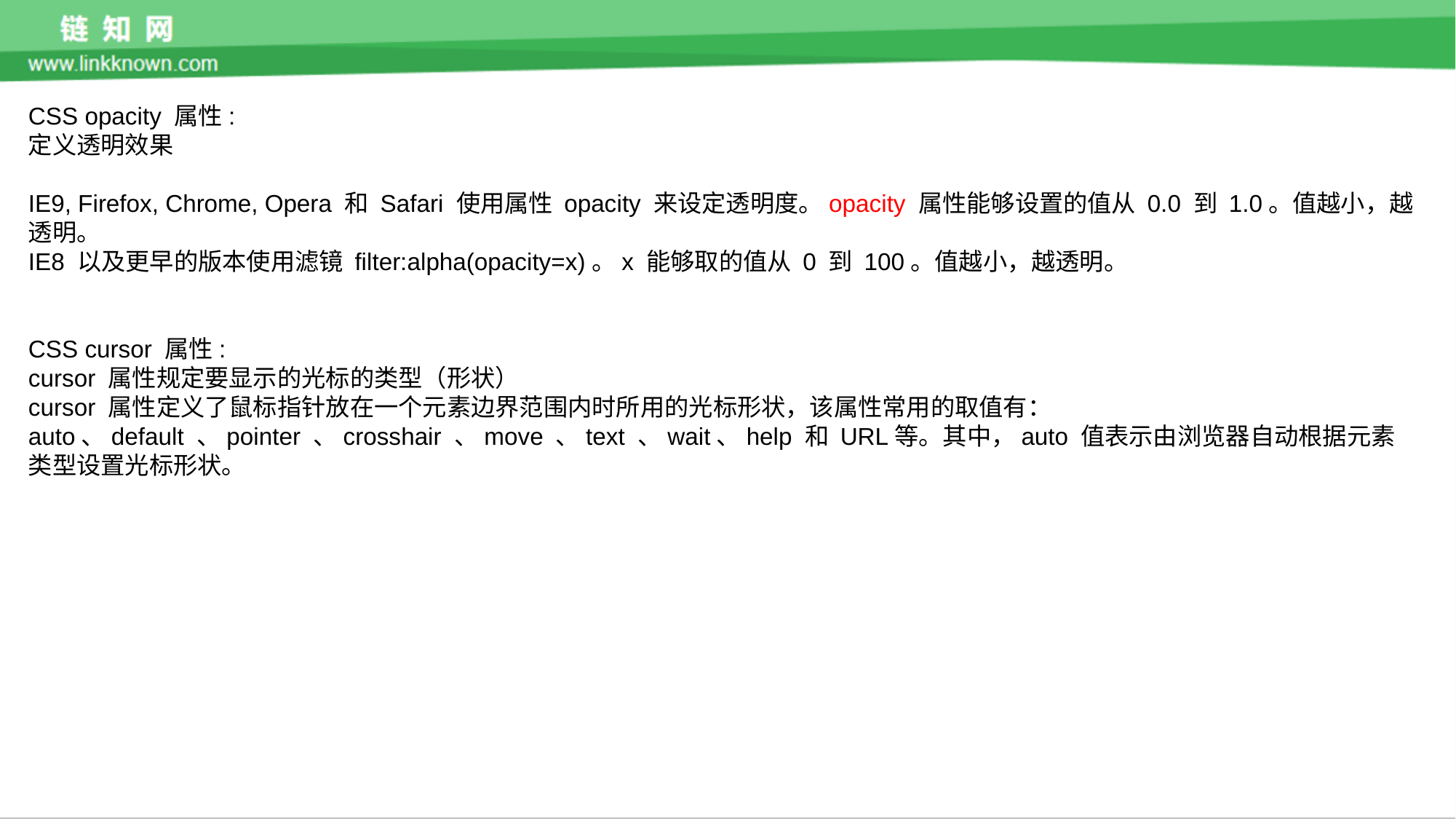

CSS opacity 属性:
定义透明效果

IE9, Firefox, Chrome, Opera 和 Safari 使用属性 opacity 来设定透明度。opacity 属性能够设置的值从 0.0 到 1.0。值越小，越透明。
IE8 以及更早的版本使用滤镜 filter:alpha(opacity=x)。x 能够取的值从 0 到 100。值越小，越透明。

CSS cursor 属性:
cursor 属性规定要显示的光标的类型（形状）
cursor 属性定义了鼠标指针放在一个元素边界范围内时所用的光标形状，该属性常用的取值有：auto、default 、pointer 、crosshair 、move 、text 、wait、help 和 URL等。其中，auto 值表示由浏览器自动根据元素类型设置光标形状。